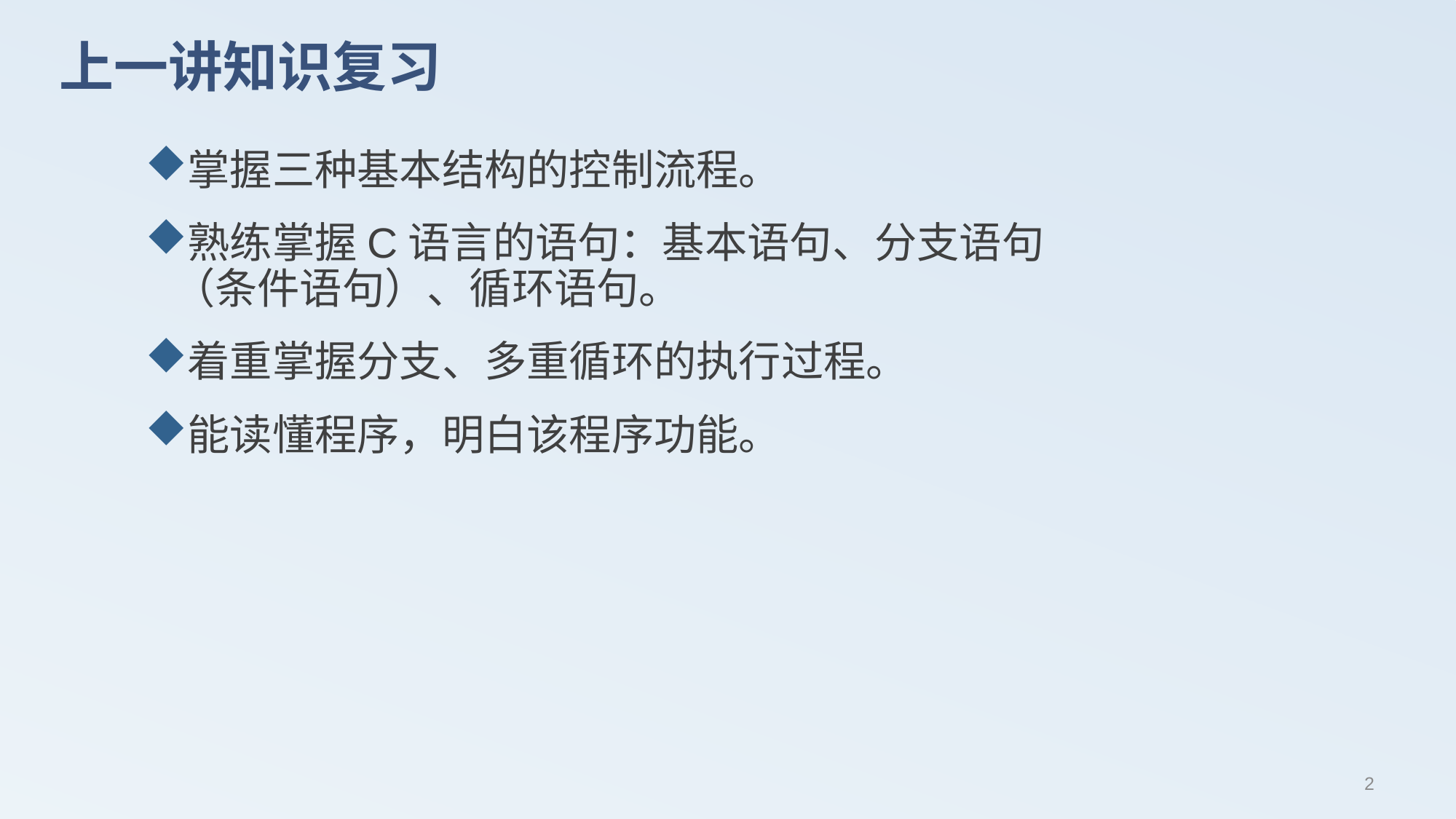

# 上一讲知识复习
掌握三种基本结构的控制流程。
熟练掌握C语言的语句：基本语句、分支语句（条件语句）、循环语句。
着重掌握分支、多重循环的执行过程。
能读懂程序，明白该程序功能。